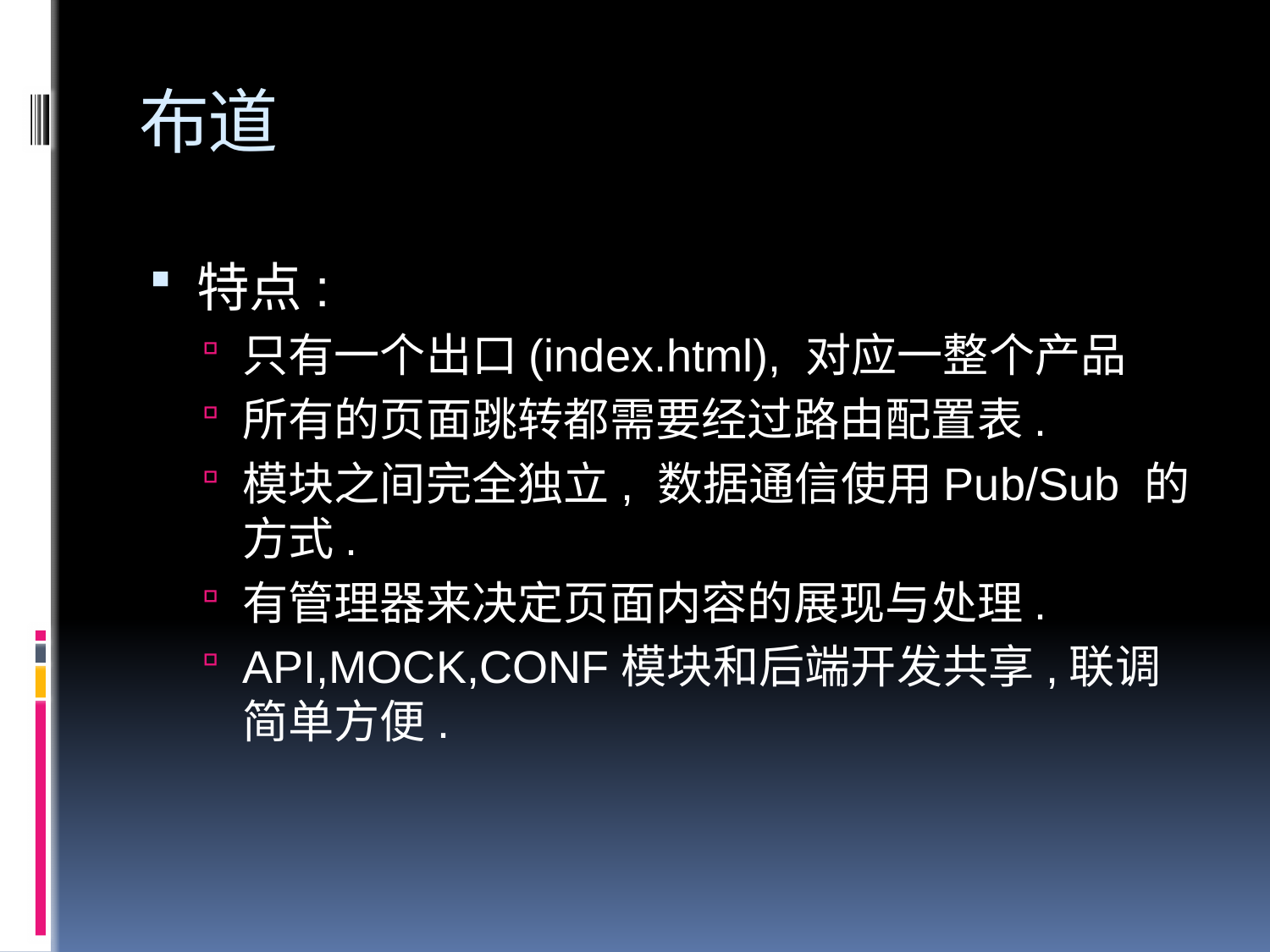

# 布道
特点:
只有一个出口(index.html), 对应一整个产品
所有的页面跳转都需要经过路由配置表.
模块之间完全独立, 数据通信使用Pub/Sub 的方式.
有管理器来决定页面内容的展现与处理.
API,MOCK,CONF模块和后端开发共享,联调简单方便.